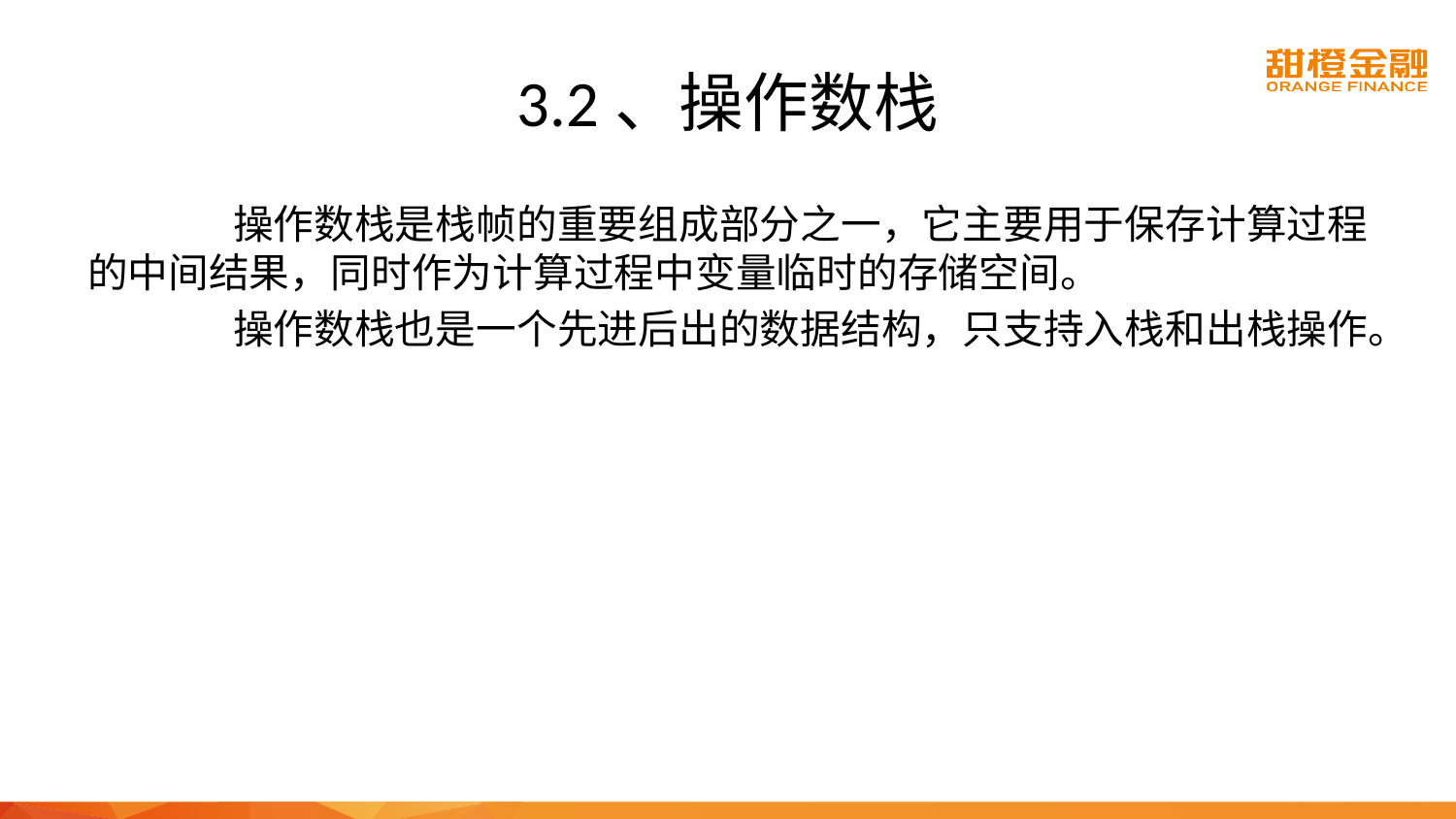

# 3.2、操作数栈
	操作数栈是栈帧的重要组成部分之一，它主要用于保存计算过程的中间结果，同时作为计算过程中变量临时的存储空间。
	操作数栈也是一个先进后出的数据结构，只支持入栈和出栈操作。